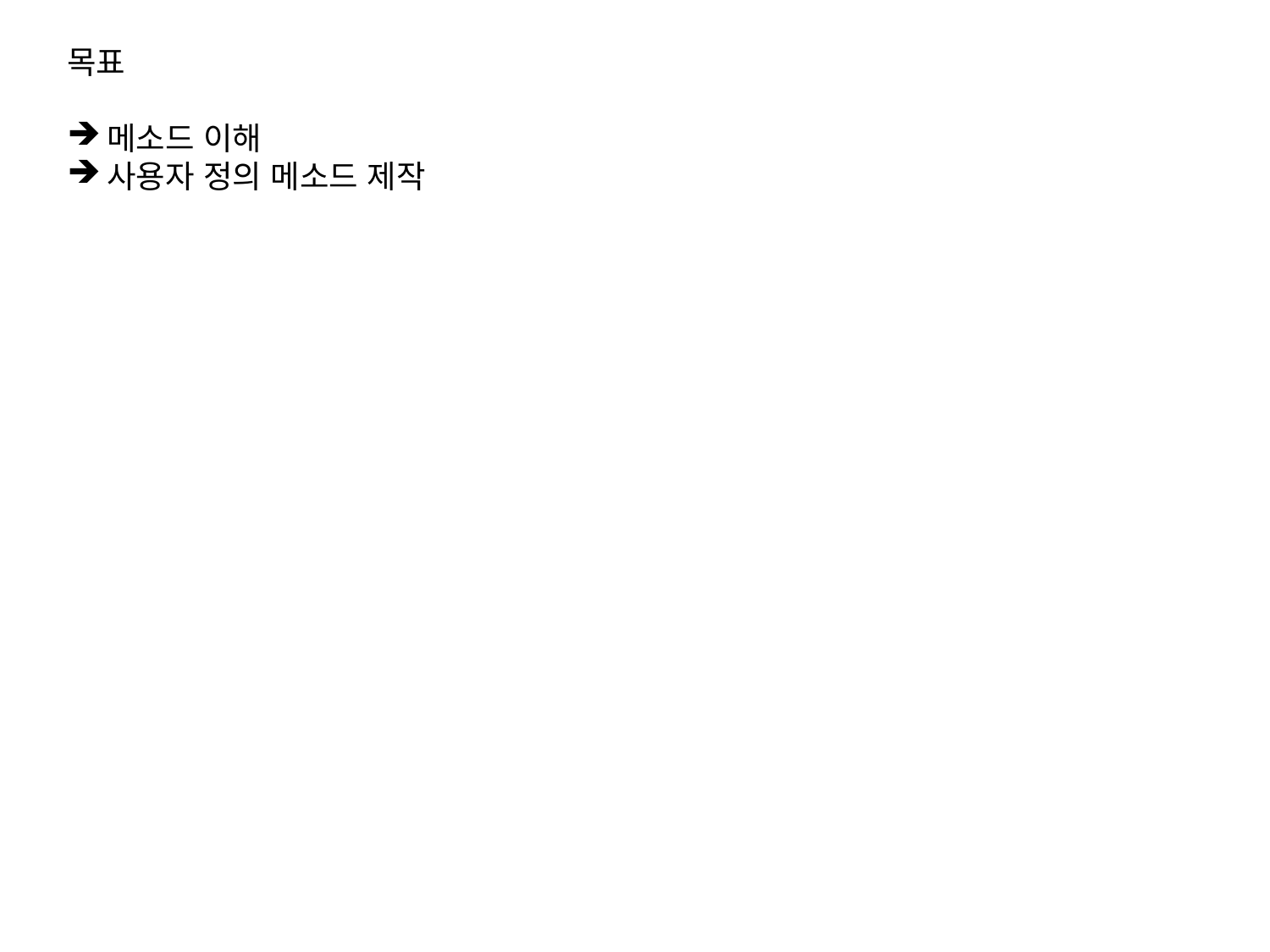

목표

메소드 이해
사용자 정의 메소드 제작